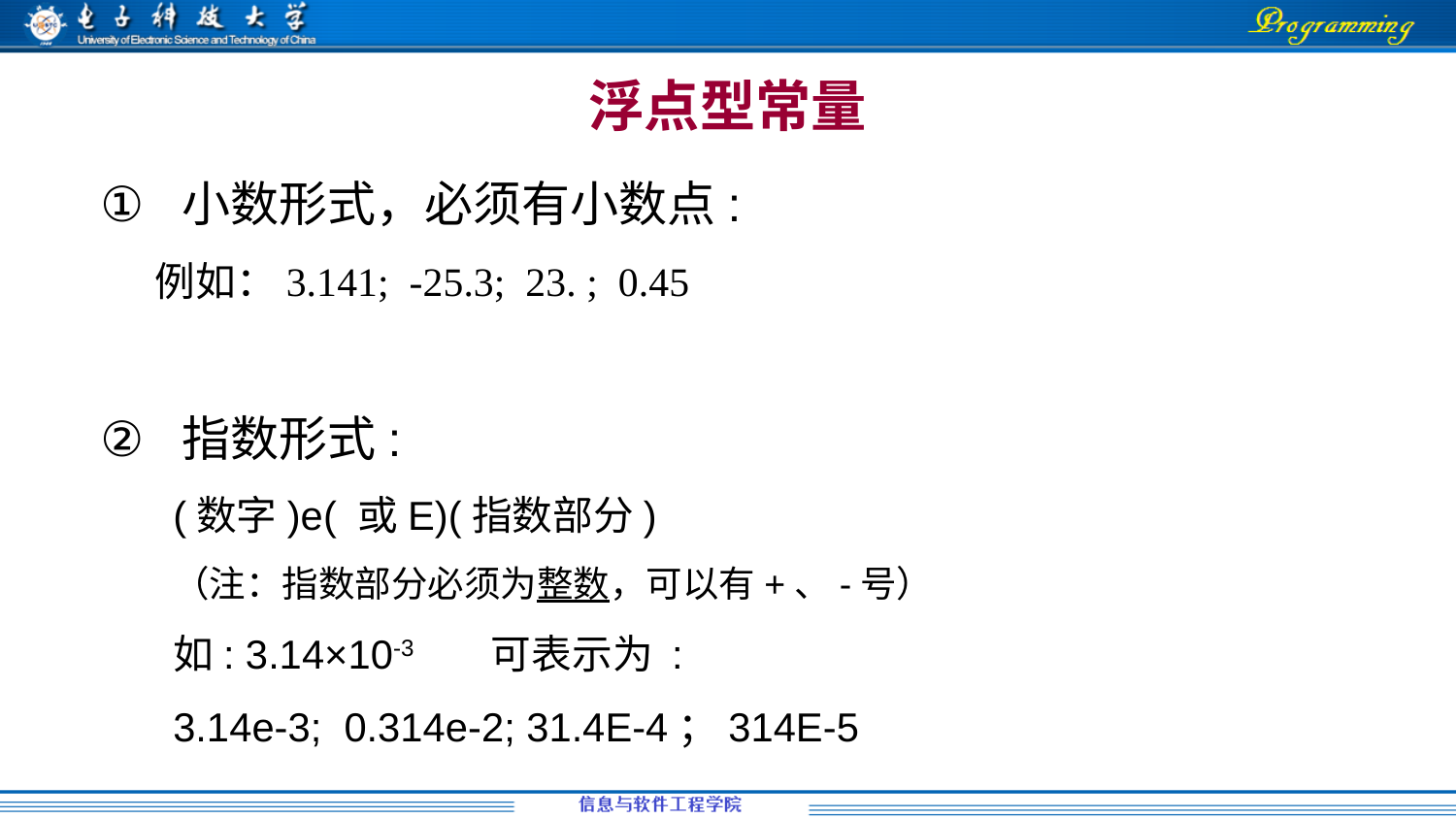

# 浮点型常量
小数形式，必须有小数点:
     例如：3.141;  -25.3;  23. ;  0.45
指数形式:
(数字)e( 或E)(指数部分)
（注：指数部分必须为整数，可以有+、-号）
如: 3.14×10-3      可表示为 :
3.14e-3;  0.314e-2; 31.4E-4；314E-5